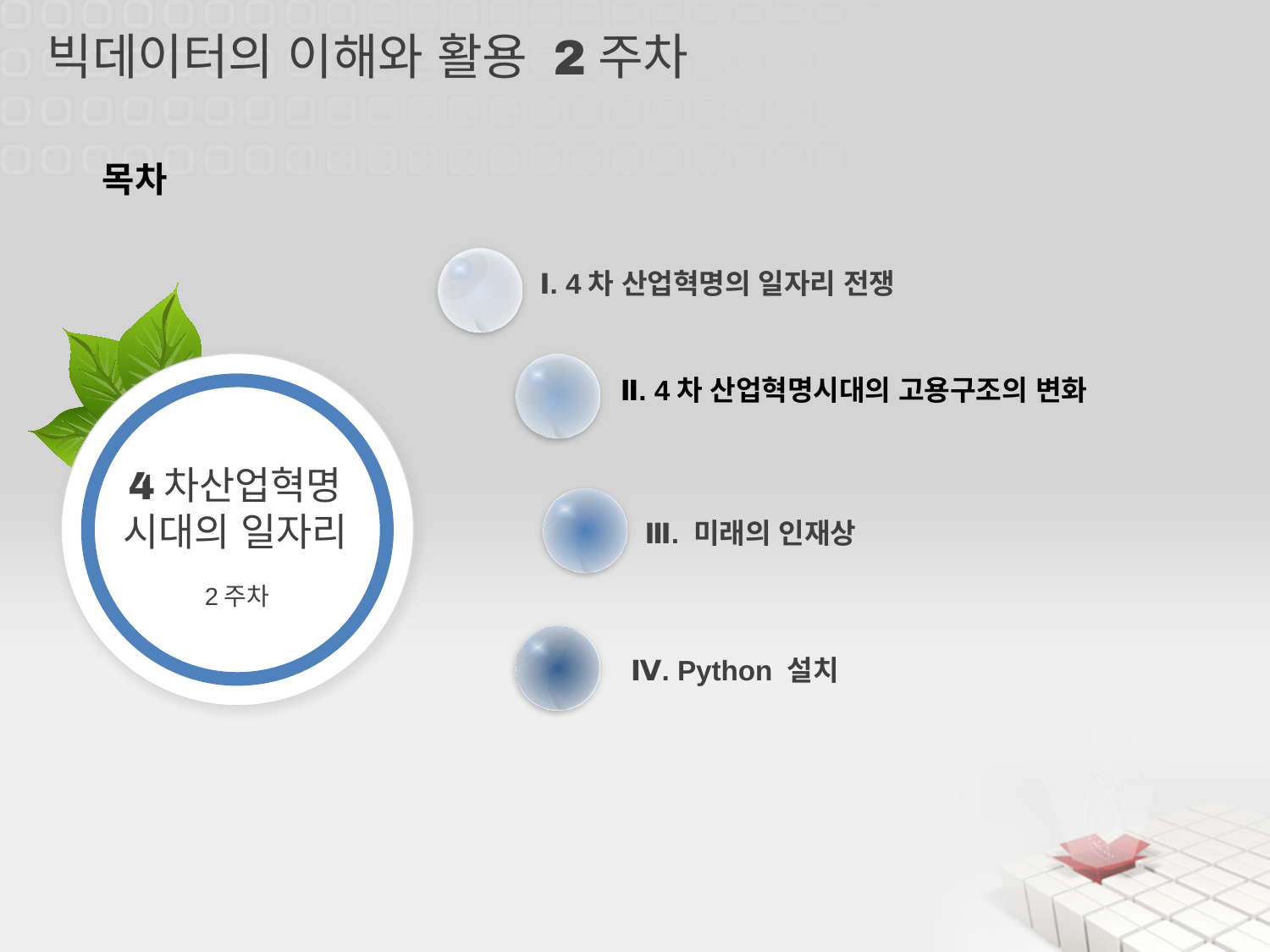

빅데이터의 이해와 활용 2주차
목차

Ⅰ. 4차 산업혁명의 일자리 전쟁

Ⅱ. 4차 산업혁명시대의 고용구조의 변화

4차산업혁명
시대의 일자리

2주차

Ⅲ. 미래의 인재상

Ⅳ. Python 설치